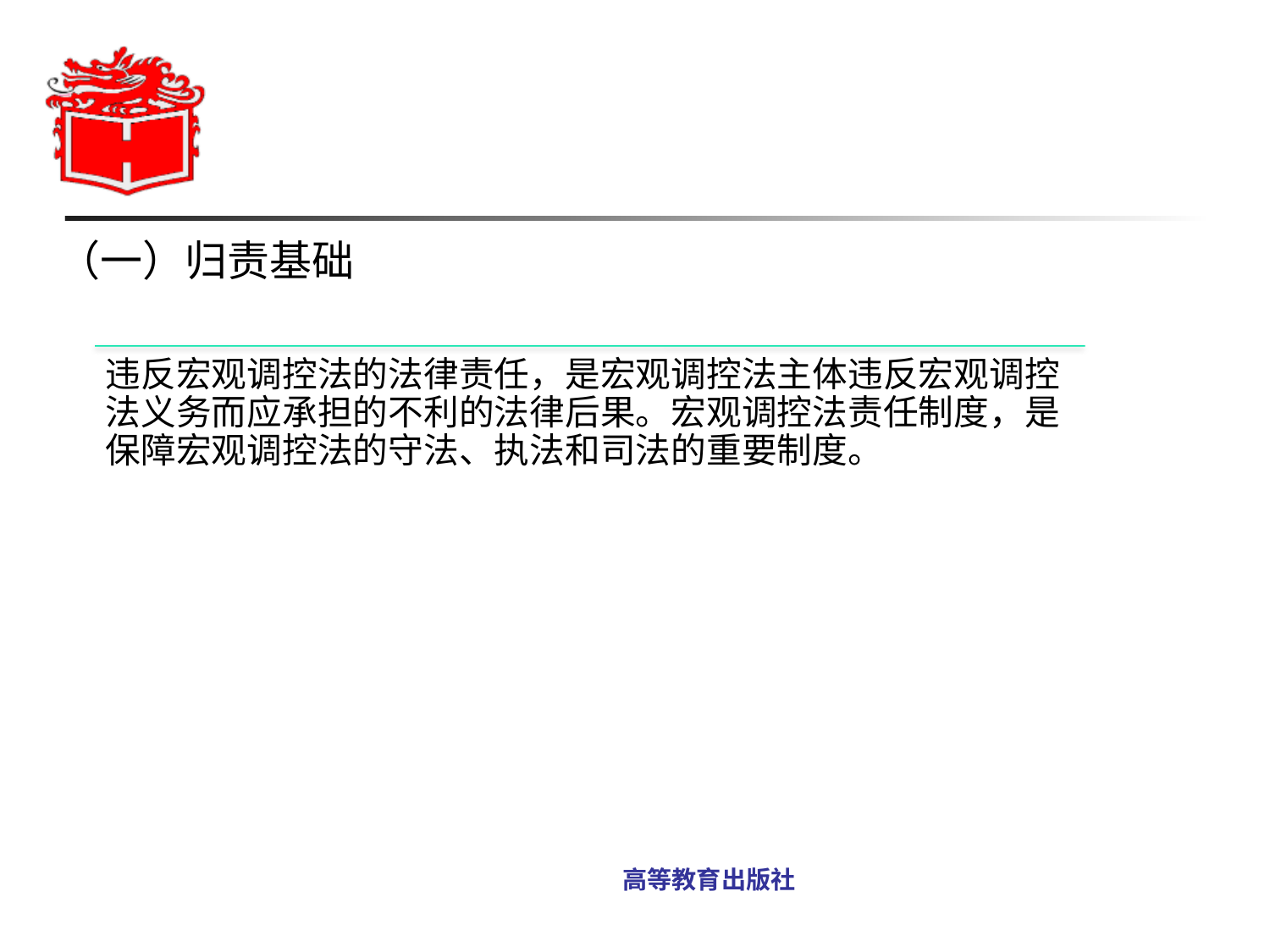

（一）归责基础

违反宏观调控法的法律责任，是宏观调控法主体违反宏观调控法义务而应承担的不利的法律后果。宏观调控法责任制度，是保障宏观调控法的守法、执法和司法的重要制度。

高等教育出版社